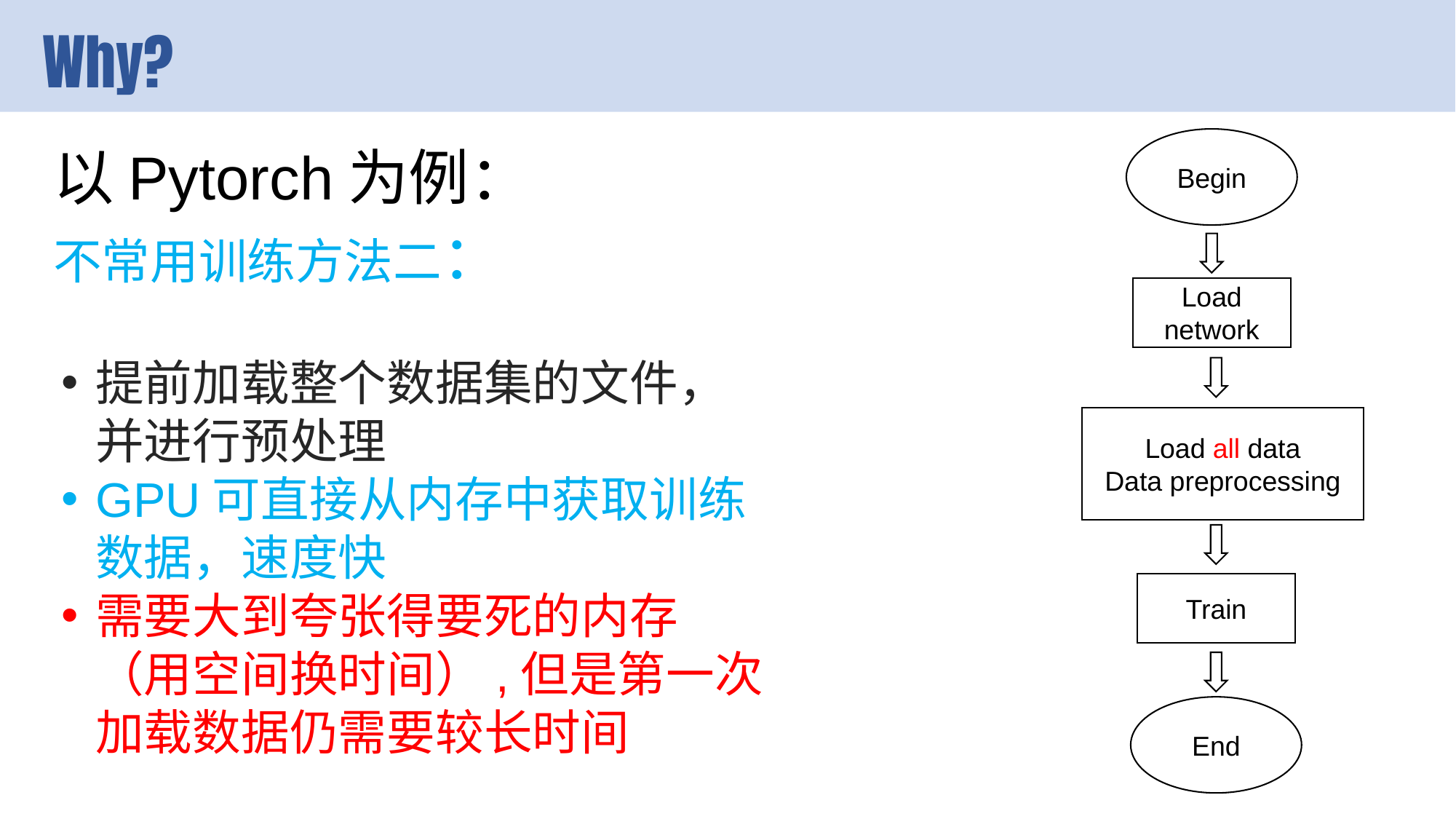

Why?
Begin
以Pytorch为例：
不常用训练方法二：

Load network
提前加载整个数据集的文件，并进行预处理
GPU可直接从内存中获取训练数据，速度快
需要大到夸张得要死的内存（用空间换时间）,但是第一次加载数据仍需要较长时间

Load all data
Data preprocessing

Train

End